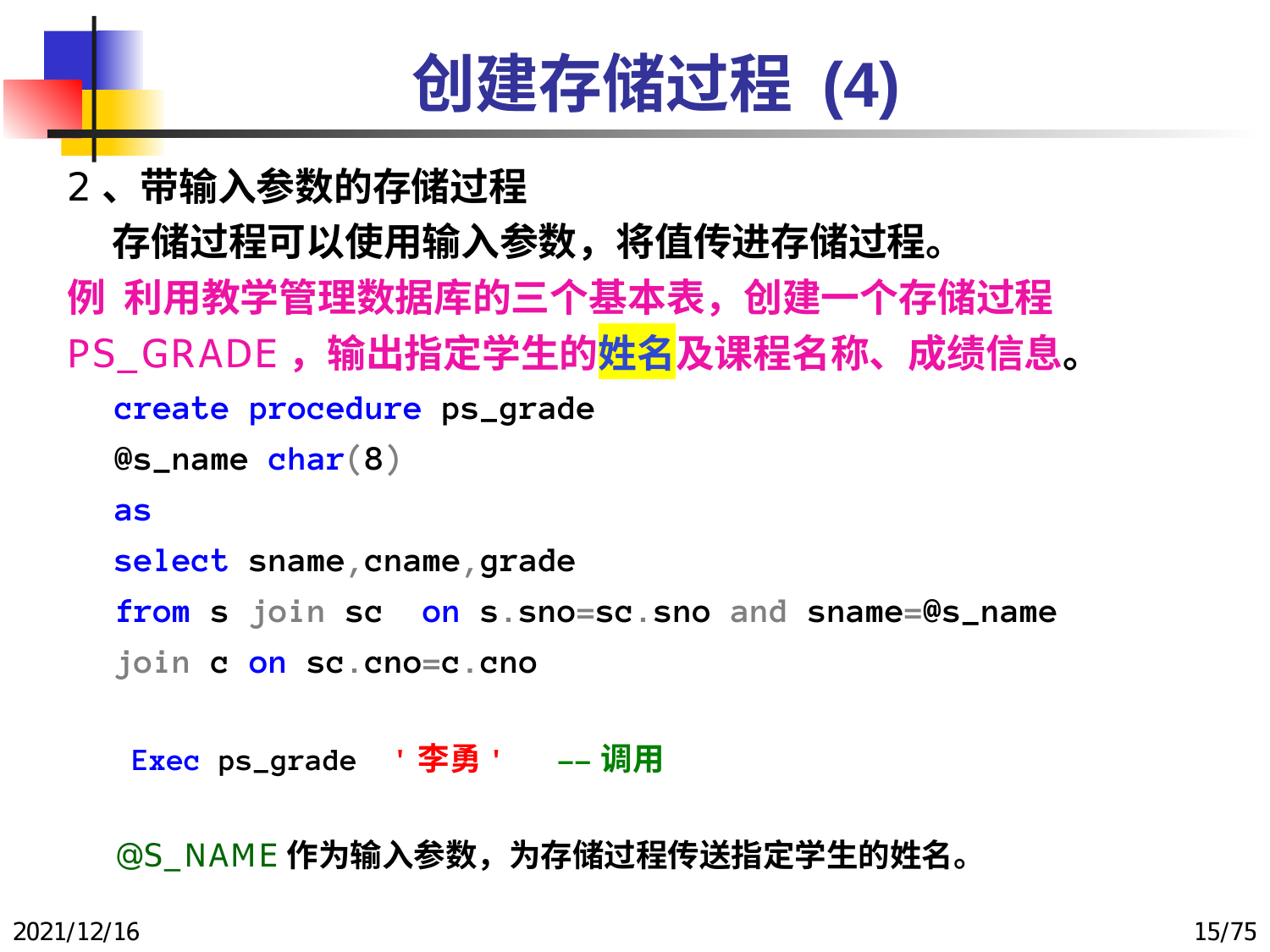

# 创建存储过程 (4)
2、带输入参数的存储过程
    存储过程可以使用输入参数，将值传进存储过程。
例  利用教学管理数据库的三个基本表，创建一个存储过程PS_GRADE，输出指定学生的姓名及课程名称、成绩信息。
create procedure ps_grade
@s_name char(8)
as
select sname,cname,grade
from s join sc  on s.sno=sc.sno and sname=@s_name
join c on sc.cno=c.cno

 Exec ps_grade  '李勇'   --调用

@S_NAME作为输入参数，为存储过程传送指定学生的姓名。
2021/12/16
15/75